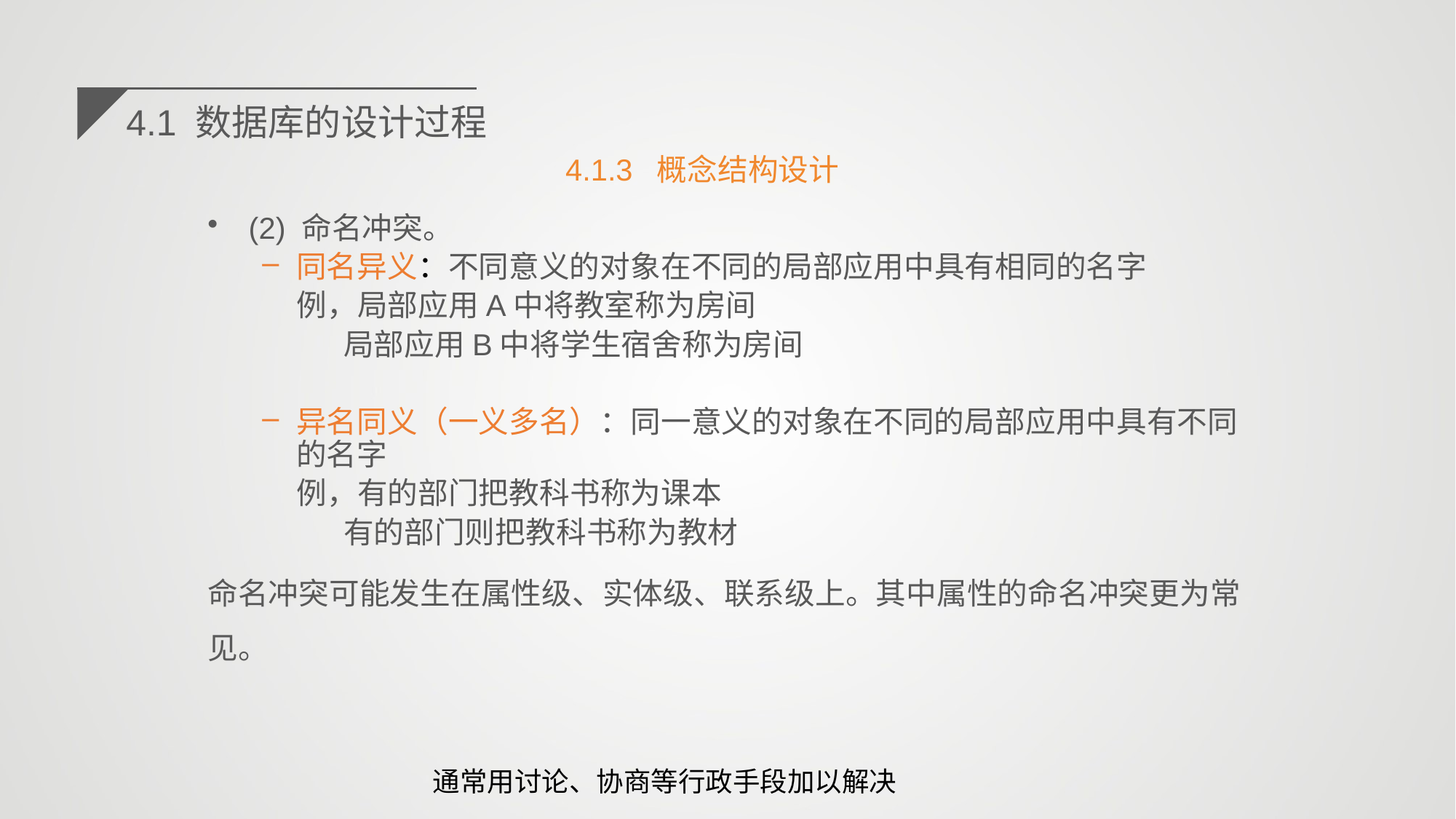

4.1 数据库的设计过程

4.1.3  概念结构设计
(2) 命名冲突。
同名异义：不同意义的对象在不同的局部应用中具有相同的名字
    例，局部应用A中将教室称为房间
           局部应用B中将学生宿舍称为房间

异名同义（一义多名）：同一意义的对象在不同的局部应用中具有不同的名字
    例，有的部门把教科书称为课本
           有的部门则把教科书称为教材
命名冲突可能发生在属性级、实体级、联系级上。其中属性的命名冲突更为常见。

通常用讨论、协商等行政手段加以解决